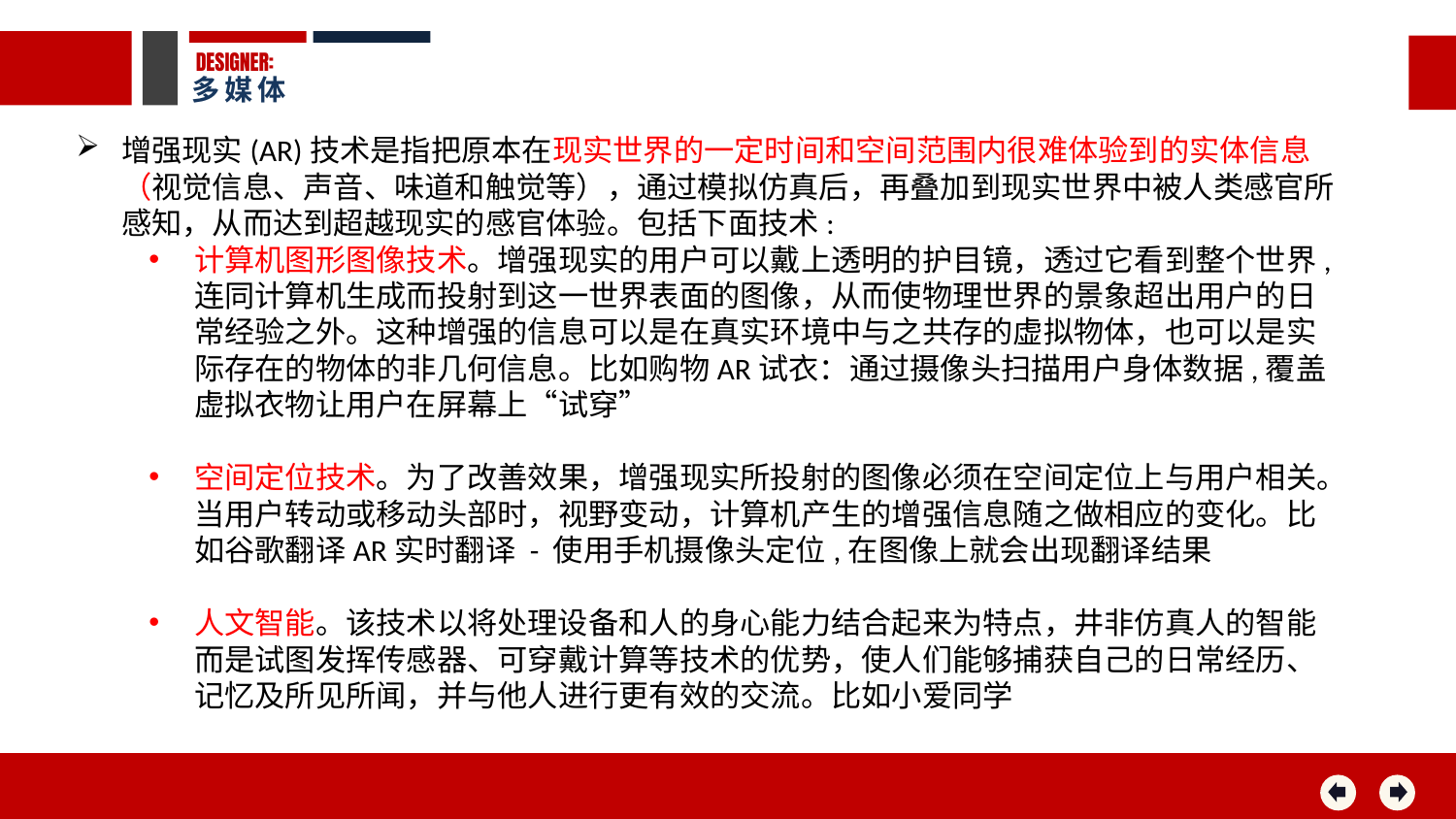

DESIGNER:
多媒体
增强现实(AR)技术是指把原本在现实世界的一定时间和空间范围内很难体验到的实体信息（视觉信息、声音、味道和触觉等），通过模拟仿真后，再叠加到现实世界中被人类感官所感知，从而达到超越现实的感官体验。包括下面技术:
计算机图形图像技术。增强现实的用户可以戴上透明的护目镜，透过它看到整个世界,连同计算机生成而投射到这一世界表面的图像，从而使物理世界的景象超出用户的日常经验之外。这种增强的信息可以是在真实环境中与之共存的虚拟物体，也可以是实际存在的物体的非几何信息。比如购物AR试衣：通过摄像头扫描用户身体数据,覆盖虚拟衣物让用户在屏幕上“试穿”

空间定位技术。为了改善效果，增强现实所投射的图像必须在空间定位上与用户相关。当用户转动或移动头部时，视野变动，计算机产生的增强信息随之做相应的变化。比如谷歌翻译AR实时翻译 - 使用手机摄像头定位,在图像上就会出现翻译结果

人文智能。该技术以将处理设备和人的身心能力结合起来为特点，井非仿真人的智能而是试图发挥传感器、可穿戴计算等技术的优势，使人们能够捕获自己的日常经历、记忆及所见所闻，并与他人进行更有效的交流。比如小爱同学